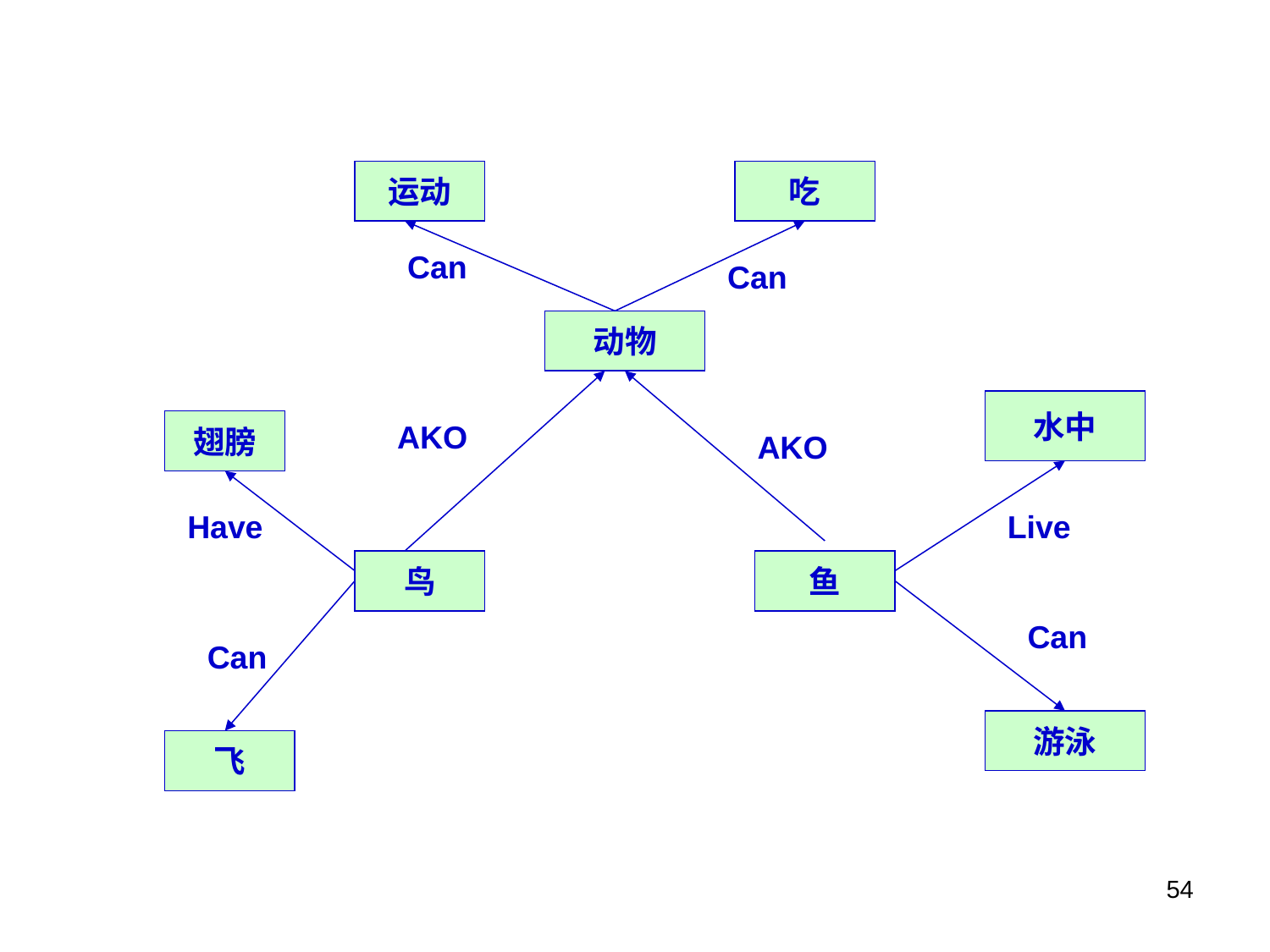

运动
吃

Can
Can
动物

水中
翅膀
AKO
AKO

Have
Live
鸟
鱼

Can
Can
游泳
飞
54